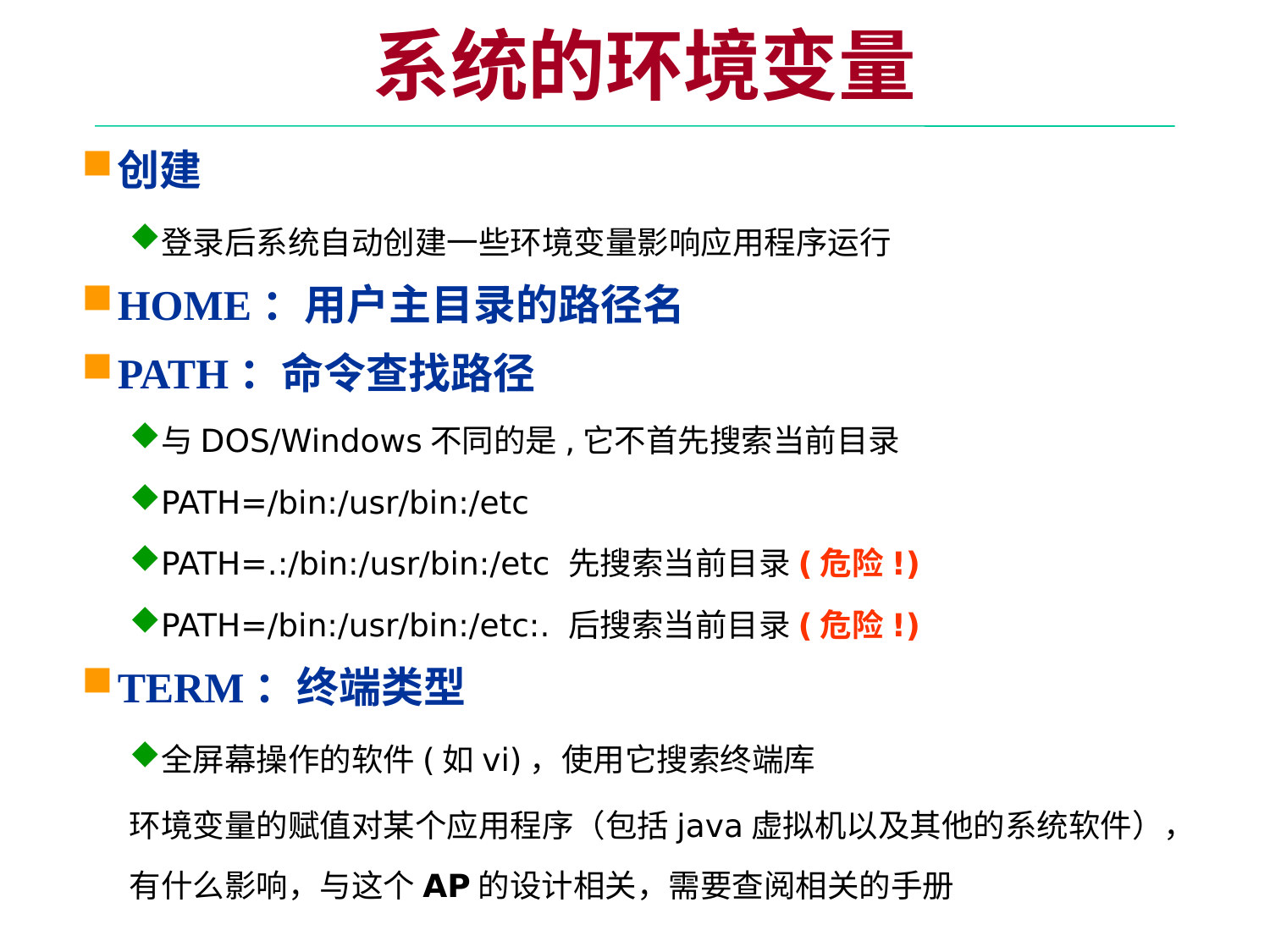

系统的环境变量
创建
登录后系统自动创建一些环境变量影响应用程序运行
HOME：用户主目录的路径名
PATH：命令查找路径
与DOS/Windows不同的是,它不首先搜索当前目录
PATH=/bin:/usr/bin:/etc
PATH=.:/bin:/usr/bin:/etc 先搜索当前目录(危险!)
PATH=/bin:/usr/bin:/etc:. 后搜索当前目录(危险!)
TERM：终端类型
全屏幕操作的软件(如vi)，使用它搜索终端库
环境变量的赋值对某个应用程序（包括java虚拟机以及其他的系统软件），有什么影响，与这个AP的设计相关，需要查阅相关的手册